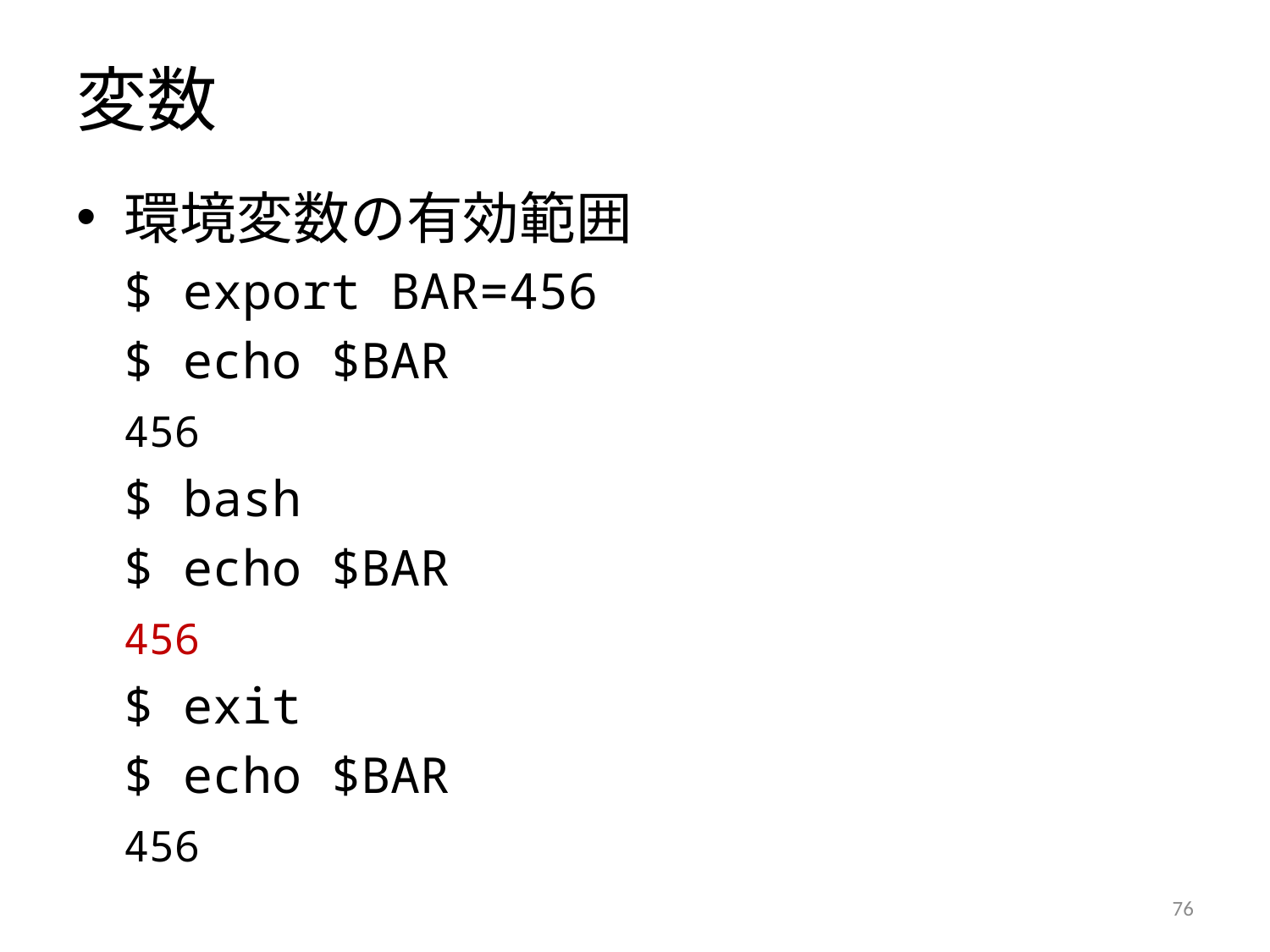

# 変数
環境変数の有効範囲
	$ export BAR=456
	$ echo $BAR
	456
	$ bash
	$ echo $BAR
	456
	$ exit
	$ echo $BAR
	456
76